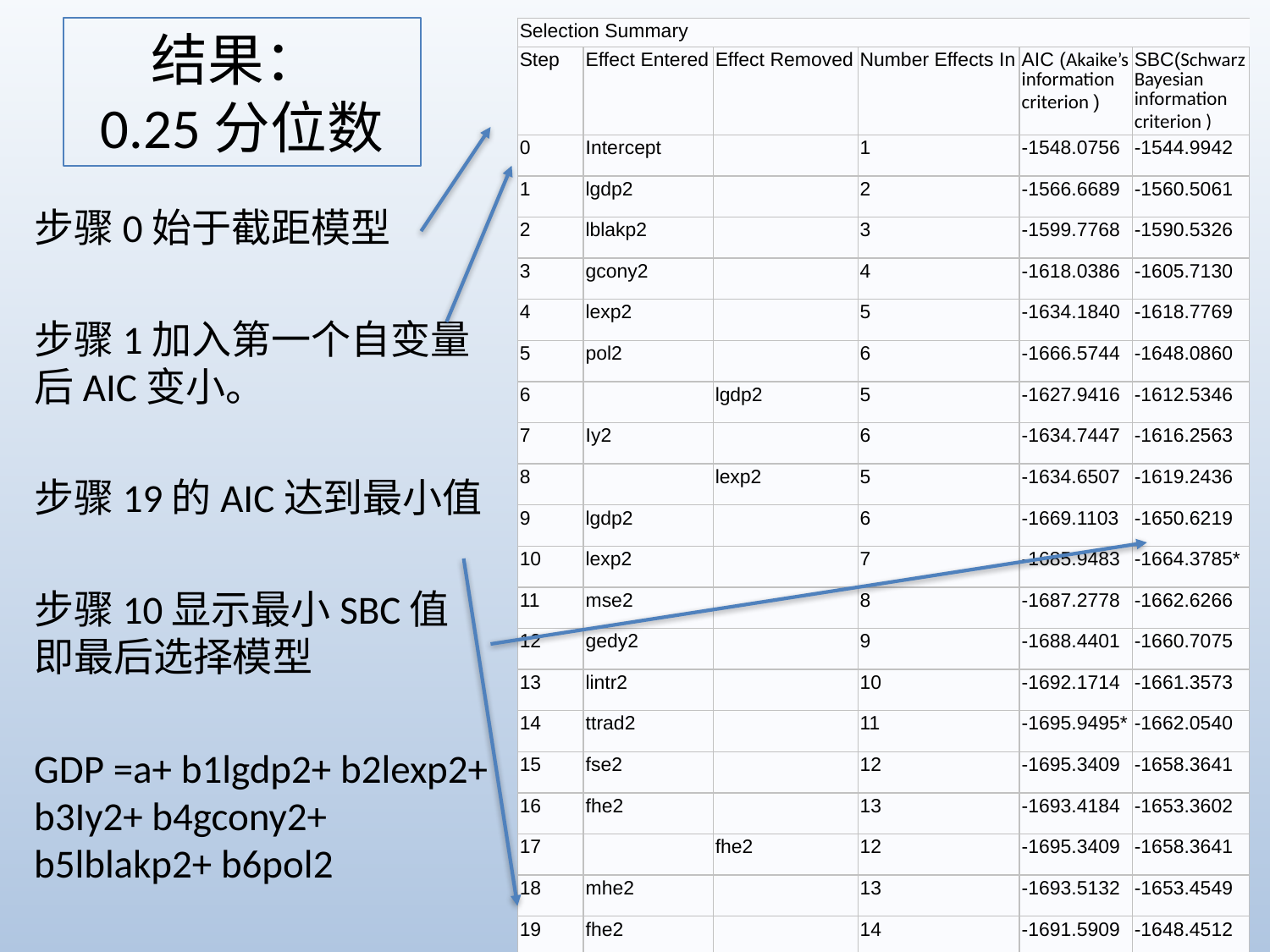

# 结果： 0.25分位数
| Selection Summary |  |  |  |  |  |
| --- | --- | --- | --- | --- | --- |
| Step | Effect Entered | Effect Removed | Number Effects In | AIC (Akaike’s information criterion ) | SBC(Schwarz Bayesian information criterion ) |
| 0 | Intercept |  | 1 | -1548.0756 | -1544.9942 |
| 1 | lgdp2 |  | 2 | -1566.6689 | -1560.5061 |
| 2 | lblakp2 |  | 3 | -1599.7768 | -1590.5326 |
| 3 | gcony2 |  | 4 | -1618.0386 | -1605.7130 |
| 4 | lexp2 |  | 5 | -1634.1840 | -1618.7769 |
| 5 | pol2 |  | 6 | -1666.5744 | -1648.0860 |
| 6 |  | lgdp2 | 5 | -1627.9416 | -1612.5346 |
| 7 | Iy2 |  | 6 | -1634.7447 | -1616.2563 |
| 8 |  | lexp2 | 5 | -1634.6507 | -1619.2436 |
| 9 | lgdp2 |  | 6 | -1669.1103 | -1650.6219 |
| 10 | lexp2 |  | 7 | -1685.9483 | -1664.3785\* |
| 11 | mse2 |  | 8 | -1687.2778 | -1662.6266 |
| 12 | gedy2 |  | 9 | -1688.4401 | -1660.7075 |
| 13 | lintr2 |  | 10 | -1692.1714 | -1661.3573 |
| 14 | ttrad2 |  | 11 | -1695.9495\* | -1662.0540 |
| 15 | fse2 |  | 12 | -1695.3409 | -1658.3641 |
| 16 | fhe2 |  | 13 | -1693.4184 | -1653.3602 |
| 17 |  | fhe2 | 12 | -1695.3409 | -1658.3641 |
| 18 | mhe2 |  | 13 | -1693.5132 | -1653.4549 |
| 19 | fhe2 |  | 14 | -1691.5909 | -1648.4512 |
| \* Optimal Value Of Criterion |  |  |  |  |  |
步骤0始于截距模型

步骤1加入第一个自变量后AIC变小。

步骤19的AIC达到最小值

步骤10显示最小SBC值即最后选择模型

GDP =a+ b1lgdp2+ b2lexp2+ b3Iy2+ b4gcony2+ b5lblakp2+ b6pol2
53